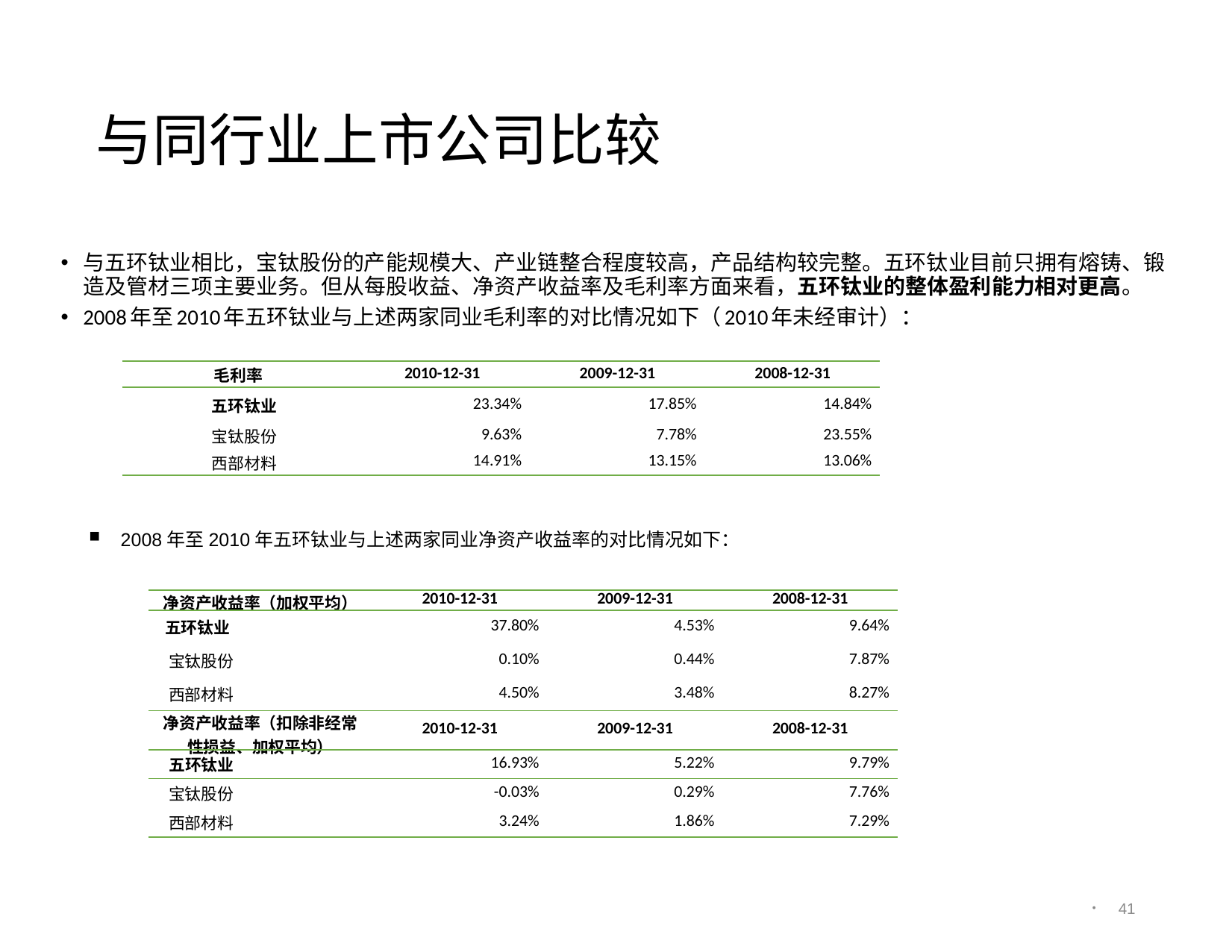

# 与同行业上市公司比较
与五环钛业相比，宝钛股份的产能规模大、产业链整合程度较高，产品结构较完整。五环钛业目前只拥有熔铸、锻造及管材三项主要业务。但从每股收益、净资产收益率及毛利率方面来看，五环钛业的整体盈利能力相对更高。
2008年至2010年五环钛业与上述两家同业毛利率的对比情况如下（2010年未经审计）：

| 毛利率 | 2010-12-31 | 2009-12-31 | 2008-12-31 |
| --- | --- | --- | --- |
| 五环钛业 | 23.34% | 17.85% | 14.84% |
| 宝钛股份 | 9.63% | 7.78% | 23.55% |
| 西部材料 | 14.91% | 13.15% | 13.06% |
 2008年至2010年五环钛业与上述两家同业净资产收益率的对比情况如下：
| 净资产收益率（加权平均） | 2010-12-31 | 2009-12-31 | 2008-12-31 |
| --- | --- | --- | --- |
| 五环钛业 | 37.80% | 4.53% | 9.64% |
| 宝钛股份 | 0.10% | 0.44% | 7.87% |
| 西部材料 | 4.50% | 3.48% | 8.27% |
| 净资产收益率（扣除非经常性损益、加权平均） | 2010-12-31 | 2009-12-31 | 2008-12-31 |
| 五环钛业 | 16.93% | 5.22% | 9.79% |
| 宝钛股份 | -0.03% | 0.29% | 7.76% |
| 西部材料 | 3.24% | 1.86% | 7.29% |
41